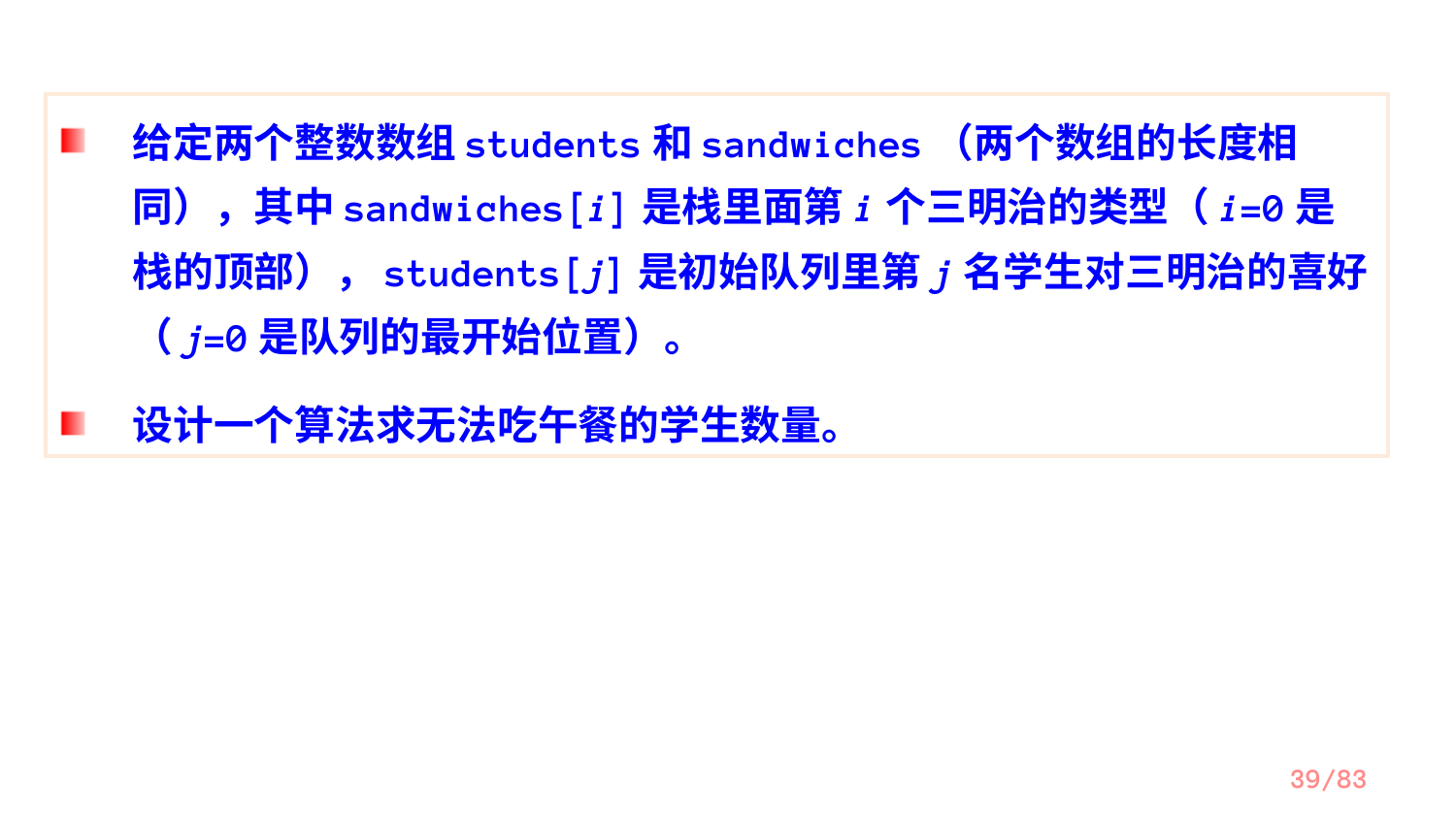

给定两个整数数组students和sandwiches（两个数组的长度相同），其中sandwiches[i]是栈里面第i​​个三明治的类型（i=0是栈的顶部），students[j]是初始队列里第j名学生对三明治的喜好（j=0是队列的最开始位置）。
设计一个算法求无法吃午餐的学生数量。
39/83